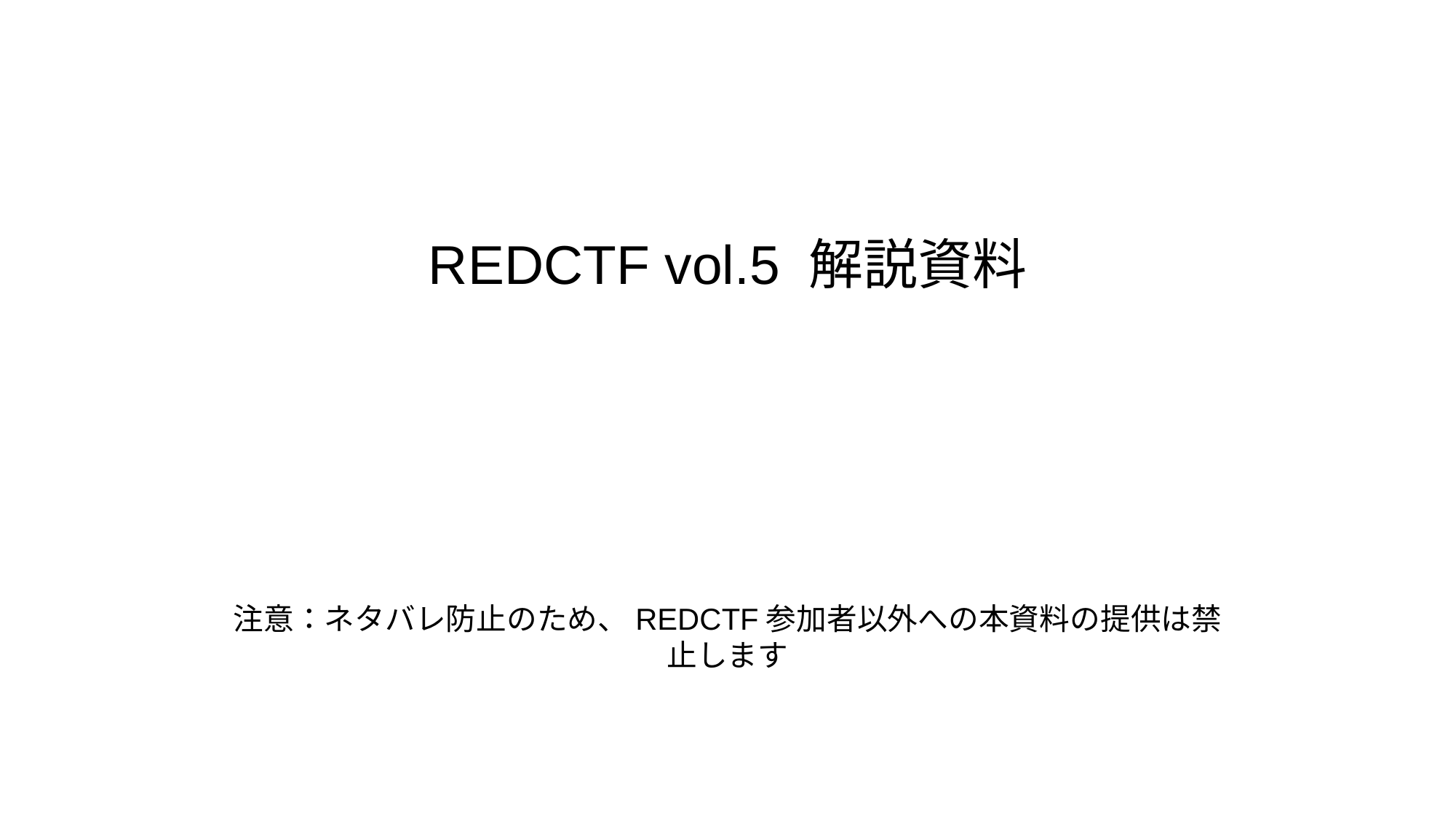

REDCTF vol.5 解説資料
注意：ネタバレ防止のため、REDCTF参加者以外への本資料の提供は禁止します